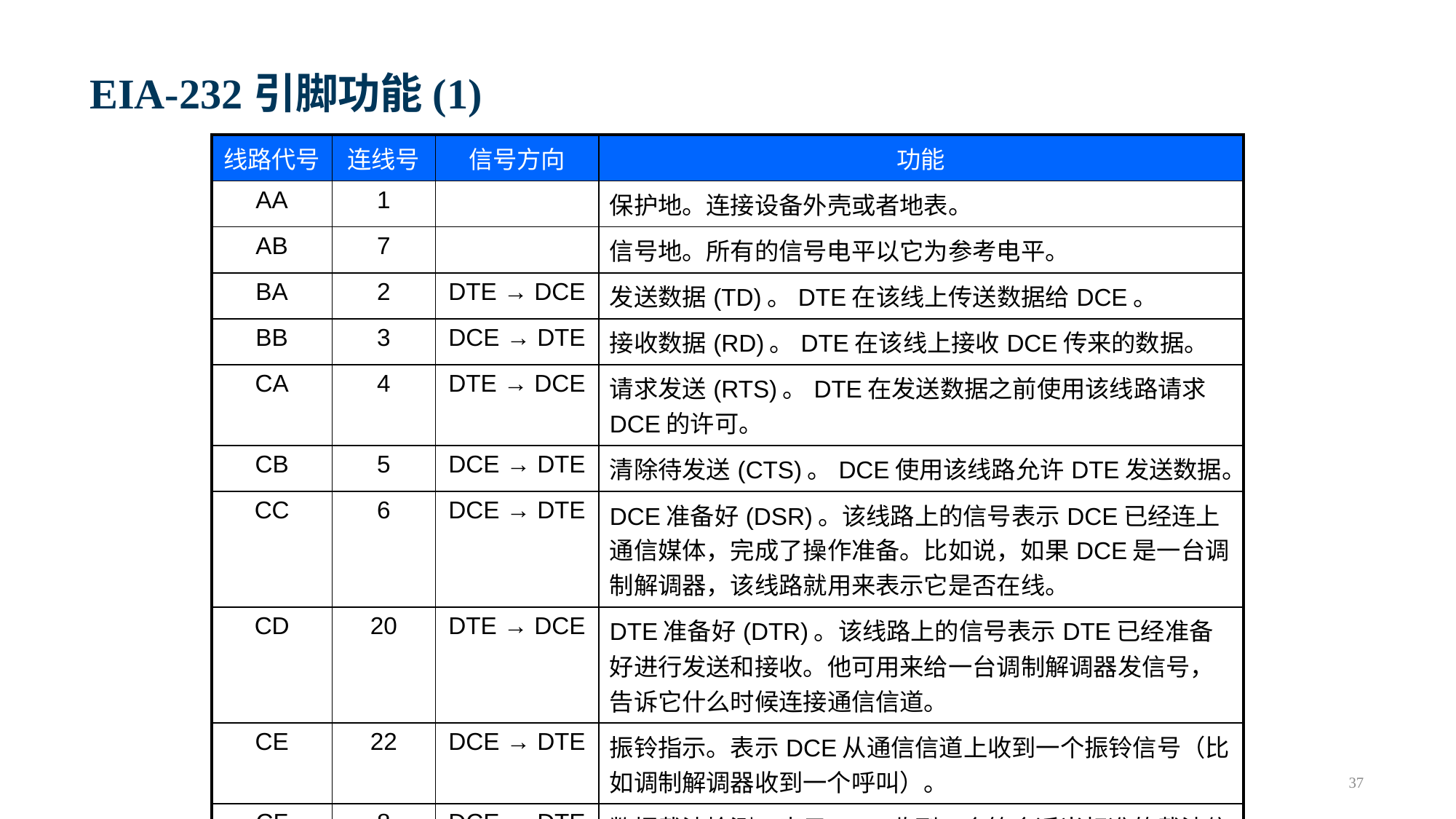

# EIA-232引脚功能(1)
| 线路代号 | 连线号 | 信号方向 | 功能 |
| --- | --- | --- | --- |
| AA | 1 |  | 保护地。连接设备外壳或者地表。 |
| AB | 7 |  | 信号地。所有的信号电平以它为参考电平。 |
| BA | 2 | DTE → DCE | 发送数据(TD)。DTE在该线上传送数据给DCE。 |
| BB | 3 | DCE → DTE | 接收数据(RD)。DTE在该线上接收DCE传来的数据。 |
| CA | 4 | DTE → DCE | 请求发送(RTS)。DTE在发送数据之前使用该线路请求DCE的许可。 |
| CB | 5 | DCE → DTE | 清除待发送(CTS)。DCE使用该线路允许DTE发送数据。 |
| CC | 6 | DCE → DTE | DCE准备好(DSR)。该线路上的信号表示DCE已经连上通信媒体，完成了操作准备。比如说，如果DCE是一台调制解调器，该线路就用来表示它是否在线。 |
| CD | 20 | DTE → DCE | DTE准备好(DTR)。该线路上的信号表示DTE已经准备好进行发送和接收。他可用来给一台调制解调器发信号，告诉它什么时候连接通信信道。 |
| CE | 22 | DCE → DTE | 振铃指示。表示DCE从通信信道上收到一个振铃信号（比如调制解调器收到一个呼叫）。 |
| CF | 8 | DCE → DTE | 数据载波检测。表示DCE收到一个符合适当标准的载波信号。基本上，这表示DCE理解引入信号。 |
37